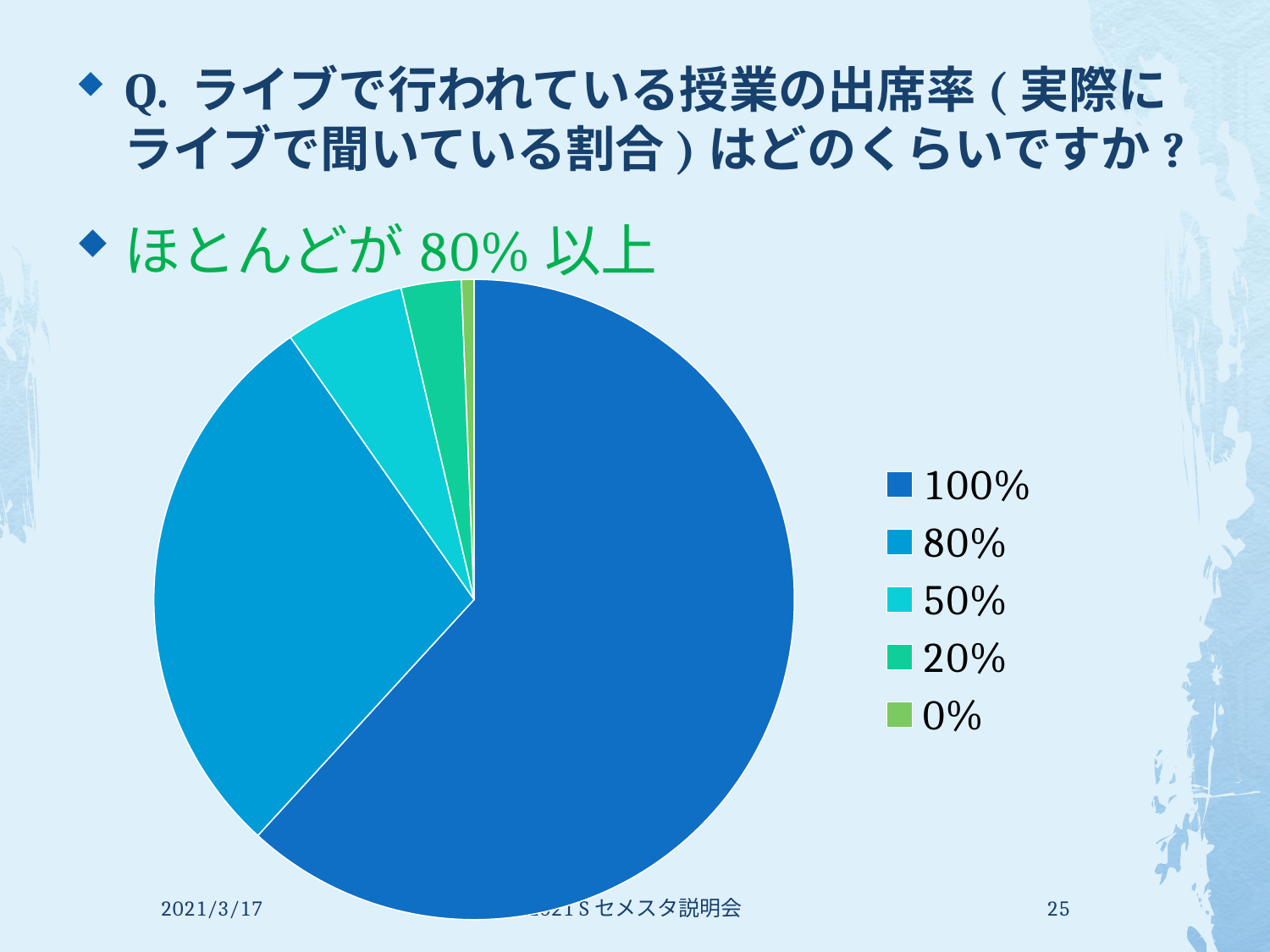

# Q. ライブで行われている授業の出席率(実際にライブで聞いている割合)はどのくらいですか?
ほとんどが80%以上

### Chart

| Category |  |
|---|---|
| 100% | 1265.0 |
| 80% | 583.0 |
| 50% | 124.0 |
| 20% | 62.0 |
| 0% | 13.0 |
2021/3/17
2021 Sセメスタ説明会
25